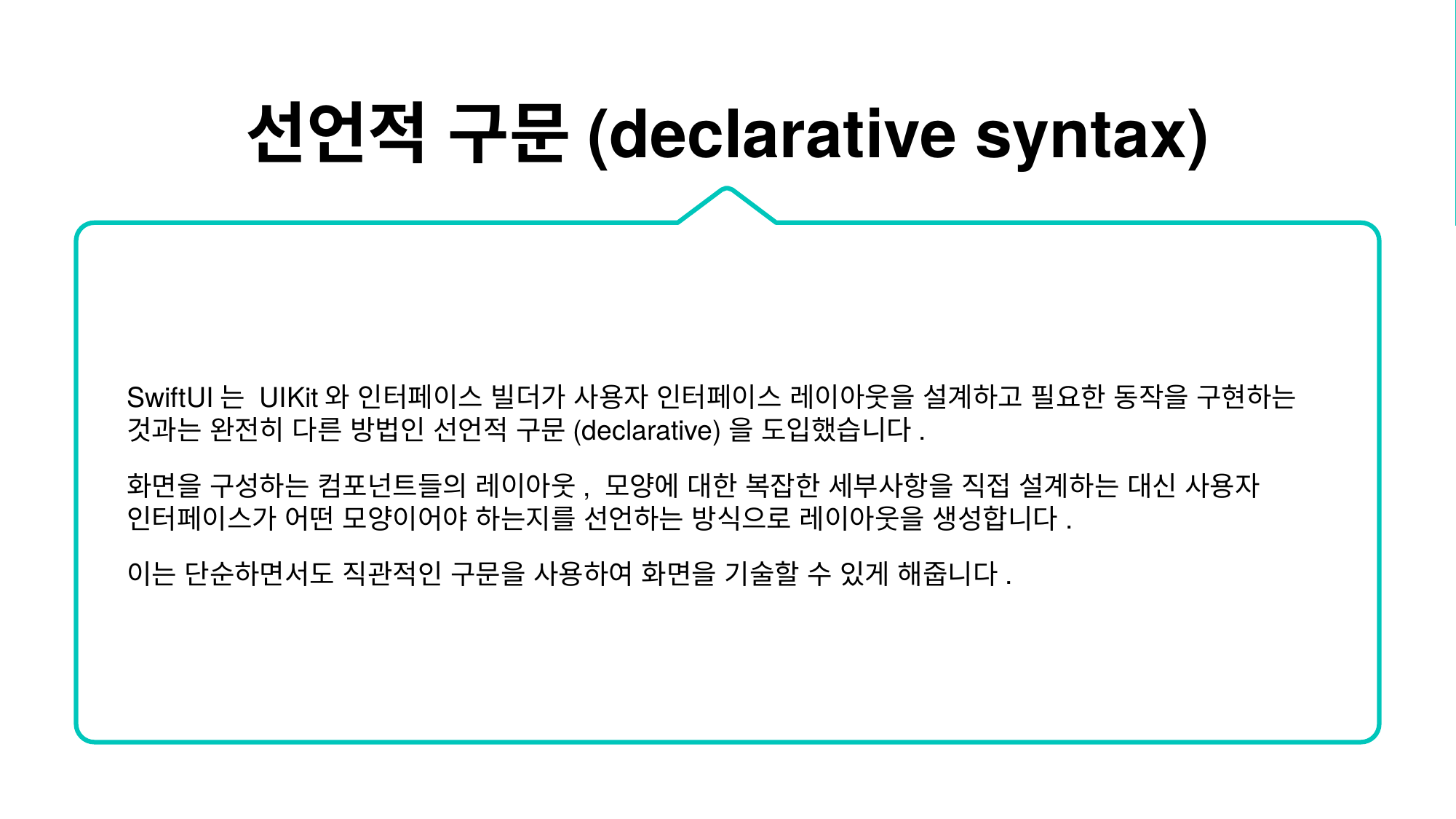

선언적 구문(declarative syntax)

SwiftUI는 UIKit와 인터페이스 빌더가 사용자 인터페이스 레이아웃을 설계하고 필요한 동작을 구현하는 것과는 완전히 다른 방법인 선언적 구문(declarative)을 도입했습니다.
화면을 구성하는 컴포넌트들의 레이아웃, 모양에 대한 복잡한 세부사항을 직접 설계하는 대신 사용자 인터페이스가 어떤 모양이어야 하는지를 선언하는 방식으로 레이아웃을 생성합니다.
이는 단순하면서도 직관적인 구문을 사용하여 화면을 기술할 수 있게 해줍니다.